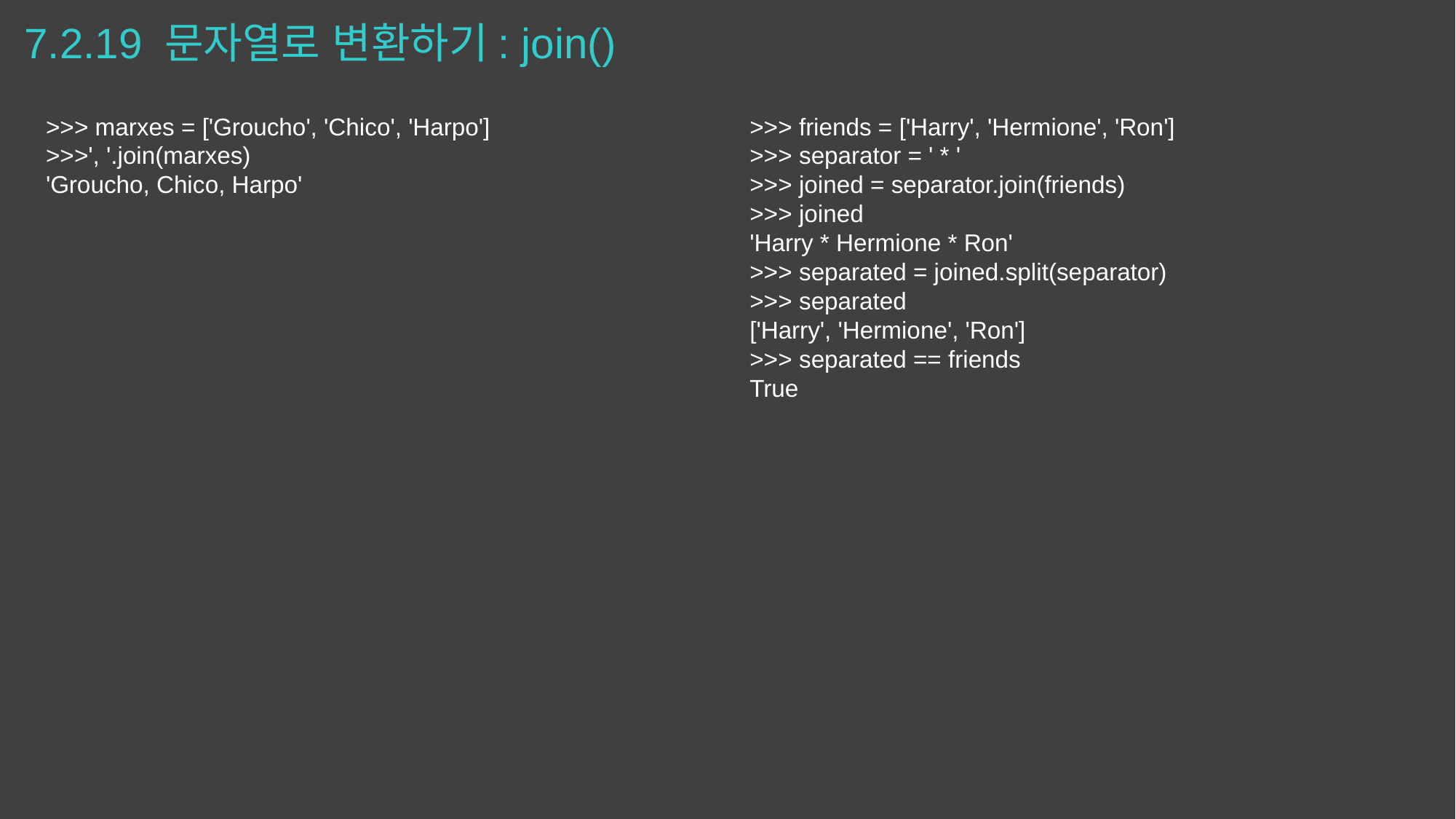

# 7.2.19 문자열로 변환하기: join()
>>> marxes = ['Groucho', 'Chico', 'Harpo']
>>>', '.join(marxes)
'Groucho, Chico, Harpo'
>>> friends = ['Harry', 'Hermione', 'Ron']
>>> separator = ' * '
>>> joined = separator.join(friends)
>>> joined
'Harry * Hermione * Ron'
>>> separated = joined.split(separator)
>>> separated
['Harry', 'Hermione', 'Ron']
>>> separated == friends
True